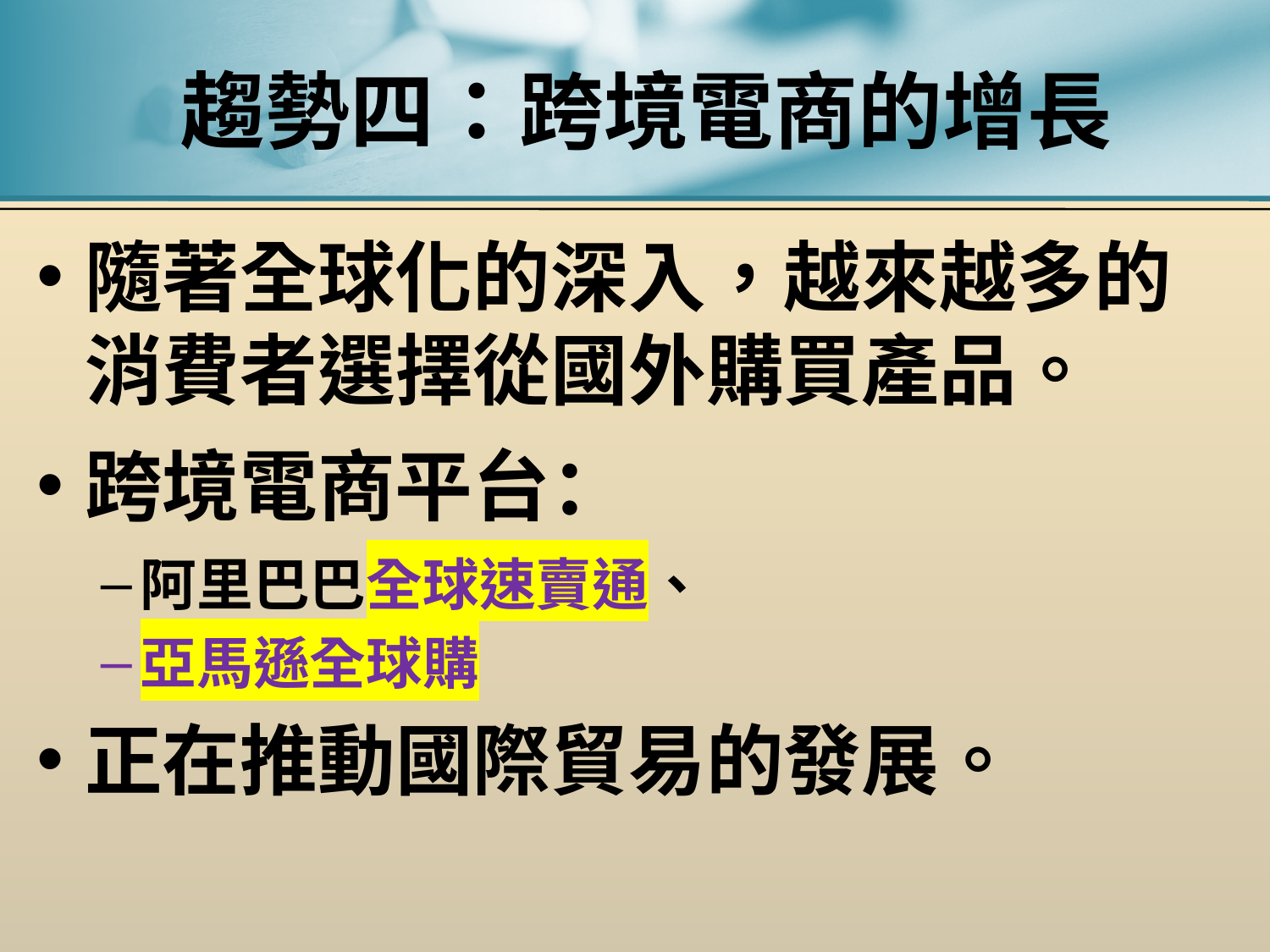

# 趨勢四：跨境電商的增長
隨著全球化的深入，越來越多的消費者選擇從國外購買產品。
跨境電商平台：
阿里巴巴全球速賣通、
亞馬遜全球購
正在推動國際貿易的發展。